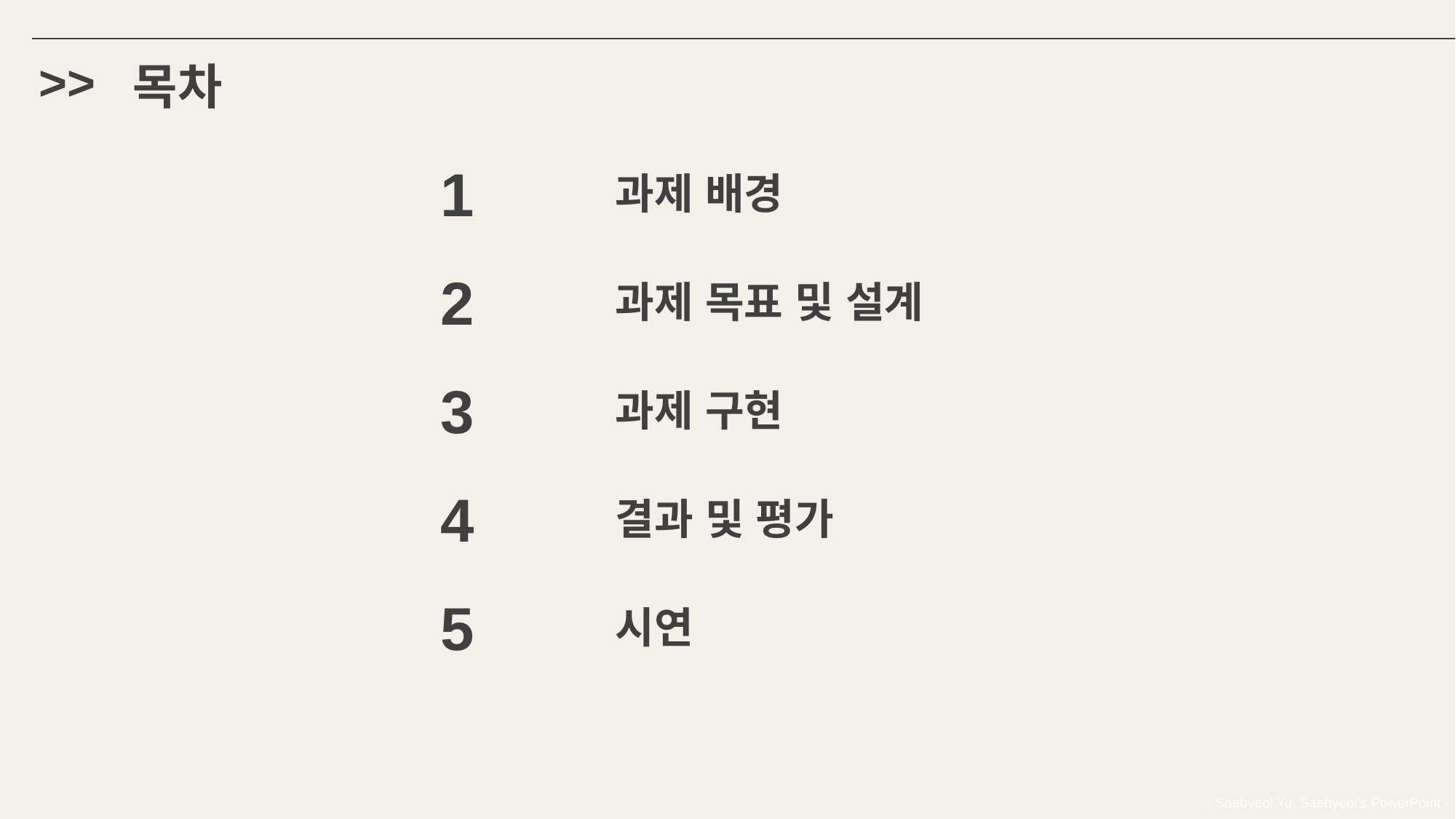

>>
목차
1
과제 배경
2
과제 목표 및 설계
3
과제 구현
4
결과 및 평가
5
시연